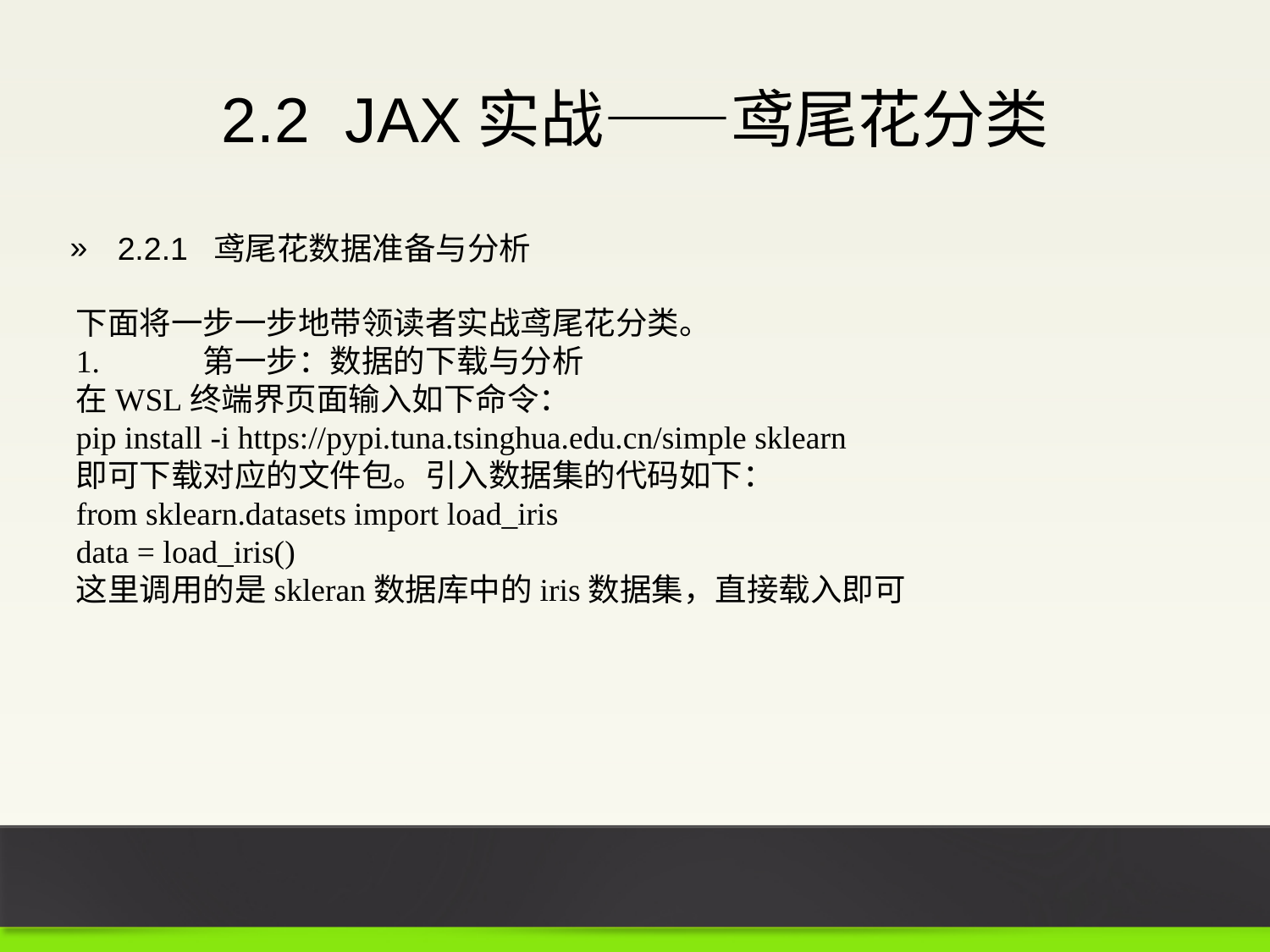

2.2  JAX实战——鸢尾花分类
2.2.1  鸢尾花数据准备与分析
下面将一步一步地带领读者实战鸢尾花分类。
1.	第一步：数据的下载与分析
在WSL终端界页面输入如下命令：
pip install -i https://pypi.tuna.tsinghua.edu.cn/simple sklearn
即可下载对应的文件包。引入数据集的代码如下：
from sklearn.datasets import load_iris
data = load_iris()
这里调用的是skleran数据库中的iris数据集，直接载入即可